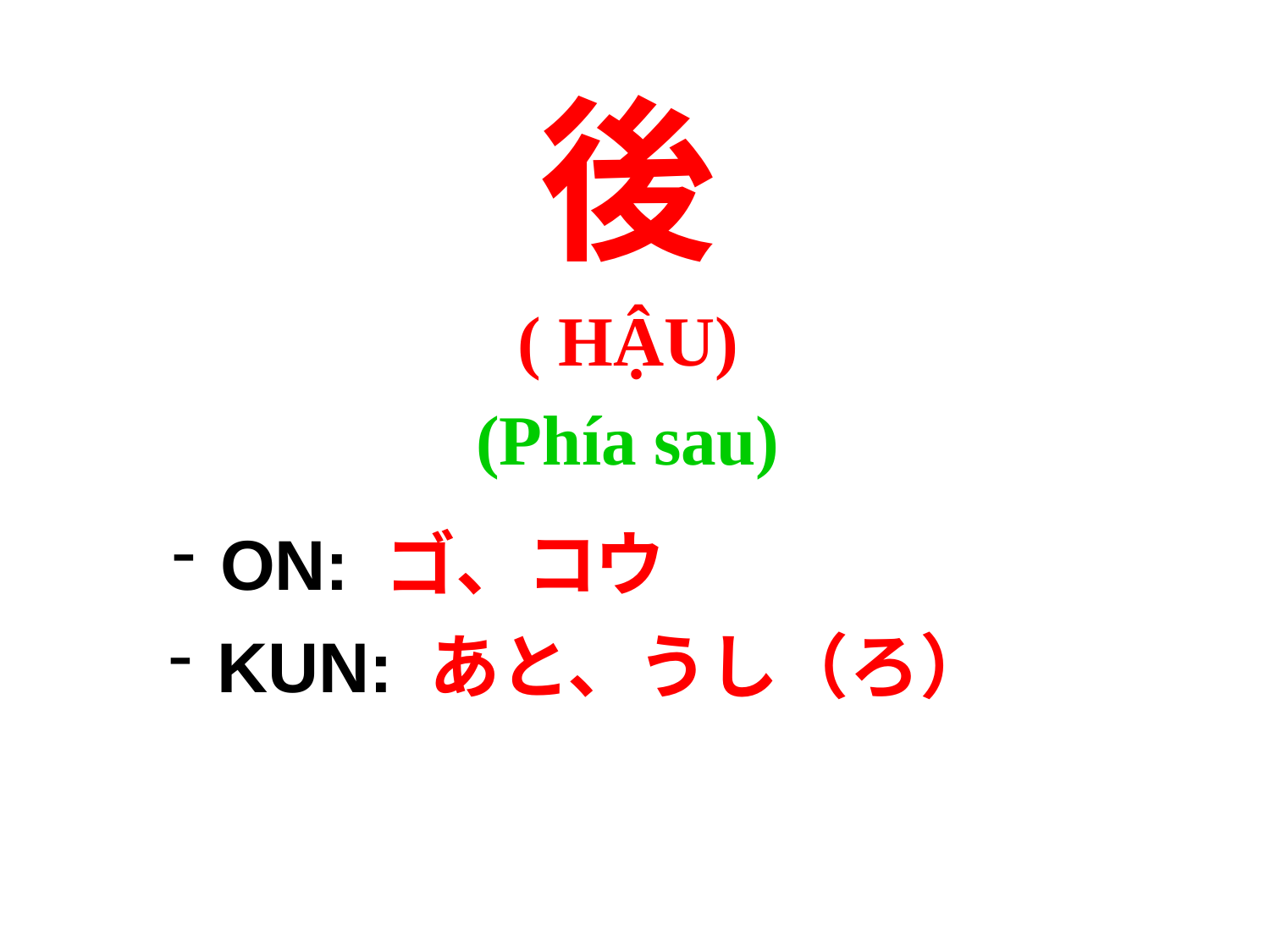

後
( HẬU)
(Phía sau)
ON: ゴ、コウ

KUN: あと、うし（ろ）